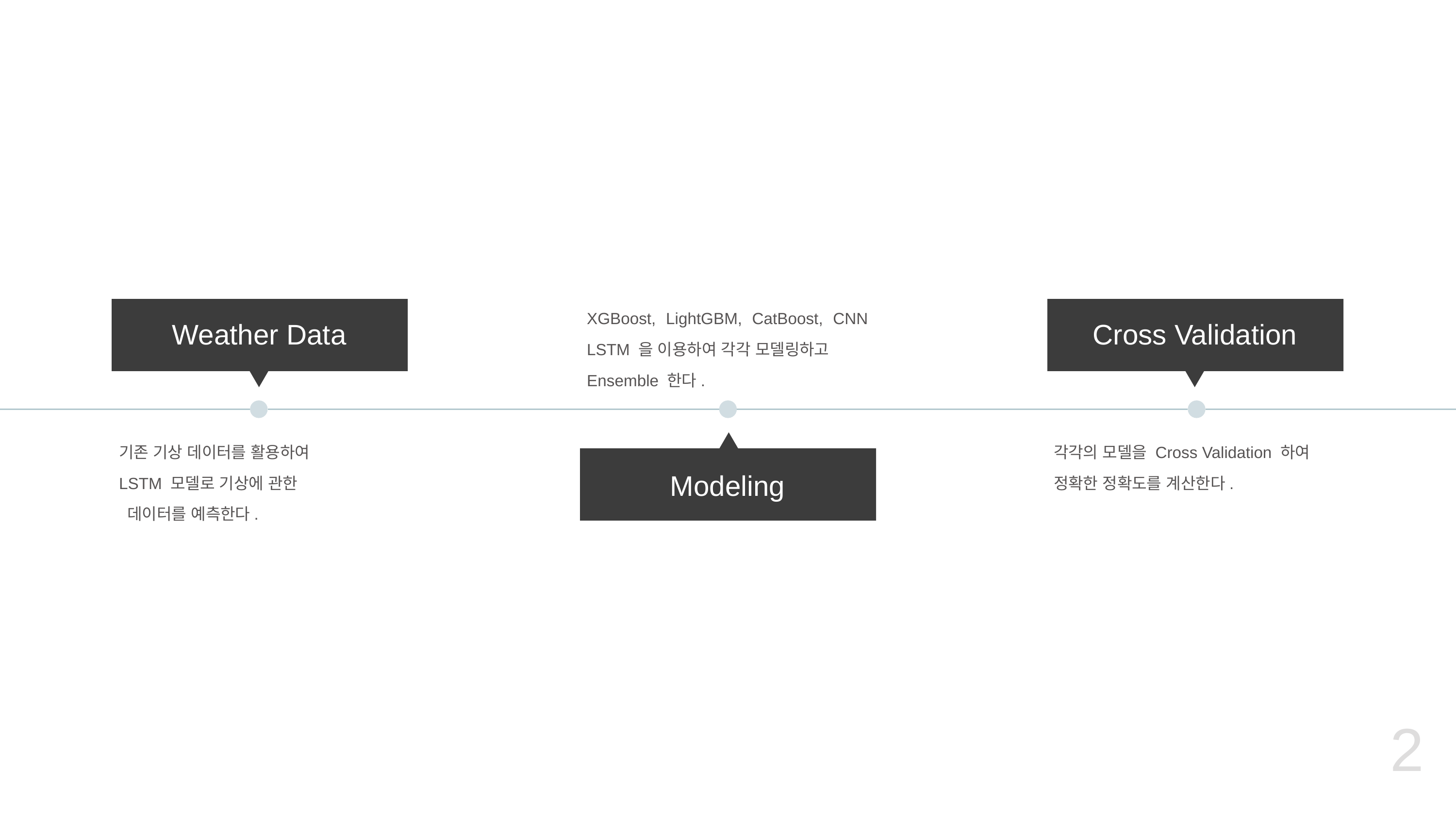

XGBoost, LightGBM, CatBoost, CNN LSTM 을 이용하여 각각 모델링하고
Ensemble 한다.
Weather Data
Cross Validation
기존 기상 데이터를 활용하여
LSTM 모델로 기상에 관한
 데이터를 예측한다.
각각의 모델을 Cross Validation 하여
정확한 정확도를 계산한다.
Modeling
2